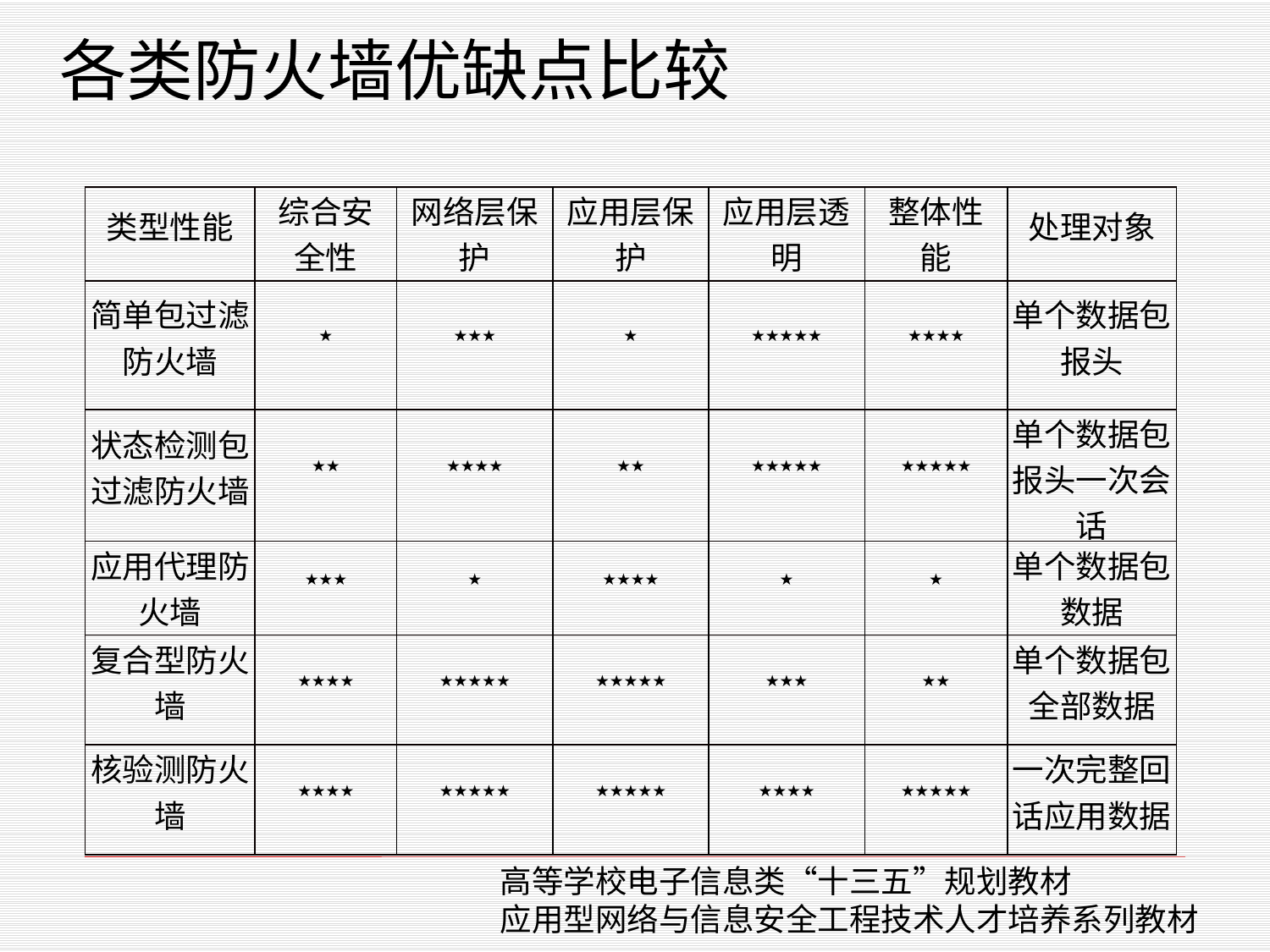

# 各类防火墙优缺点比较
| 类型性能 | 综合安全性 | 网络层保护 | 应用层保护 | 应用层透明 | 整体性能 | 处理对象 |
| --- | --- | --- | --- | --- | --- | --- |
| 简单包过滤防火墙 | ★ | ★★★ | ★ | ★★★★★ | ★★★★ | 单个数据包报头 |
| 状态检测包过滤防火墙 | ★★ | ★★★★ | ★★ | ★★★★★ | ★★★★★ | 单个数据包报头一次会话 |
| 应用代理防火墙 | ★★★ | ★ | ★★★★ | ★ | ★ | 单个数据包数据 |
| 复合型防火墙 | ★★★★ | ★★★★★ | ★★★★★ | ★★★ | ★★ | 单个数据包全部数据 |
| 核验测防火墙 | ★★★★ | ★★★★★ | ★★★★★ | ★★★★ | ★★★★★ | 一次完整回话应用数据 |
高等学校电子信息类“十三五”规划教材
应用型网络与信息安全工程技术人才培养系列教材